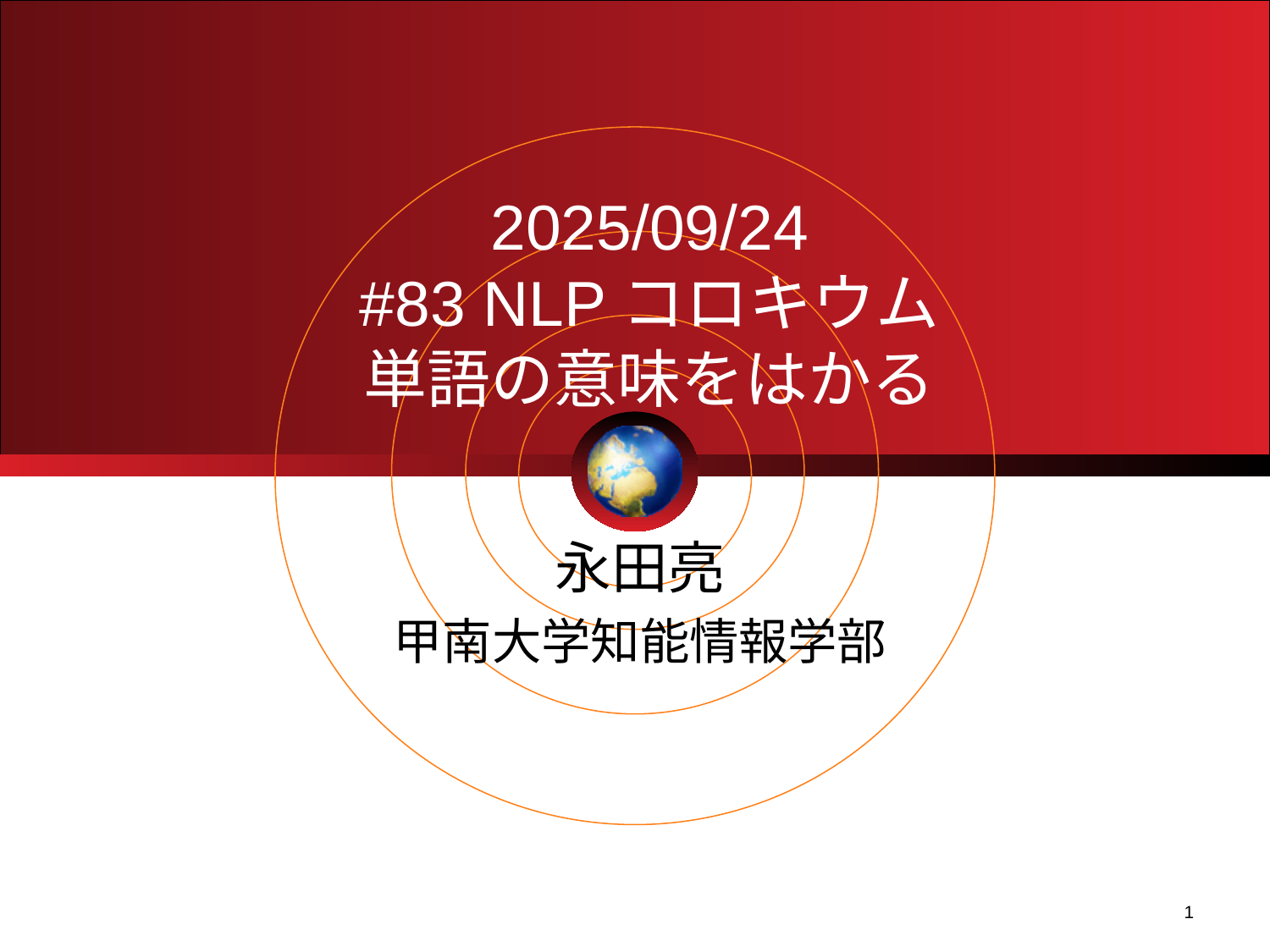

# 2025/09/24 #83 NLPコロキウム 単語の意味をはかる
永田亮
甲南大学知能情報学部

1